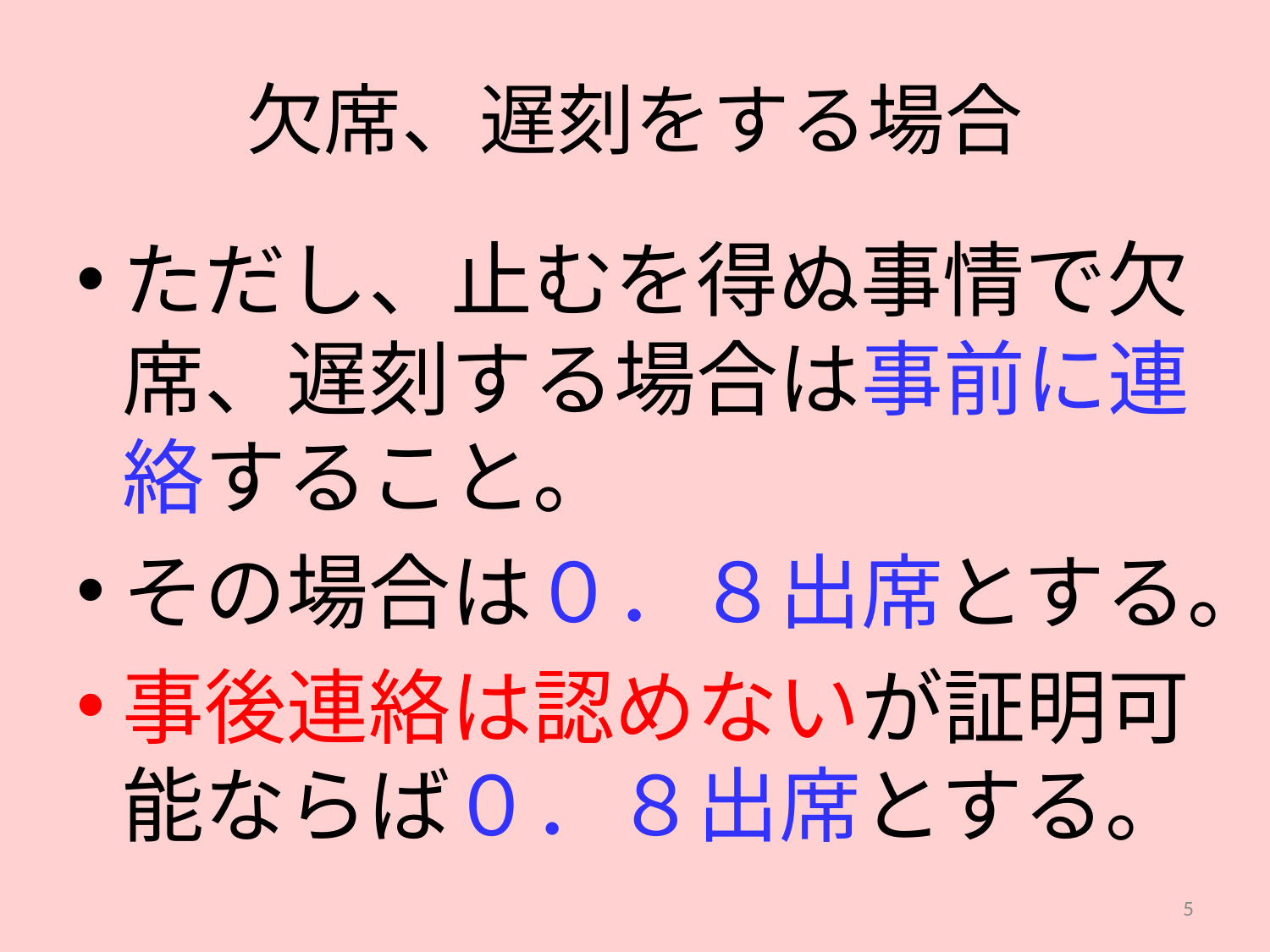

# 欠席、遅刻をする場合
ただし、止むを得ぬ事情で欠席、遅刻する場合は事前に連絡すること。
その場合は０．８出席とする。
事後連絡は認めないが証明可能ならば０．８出席とする。
5